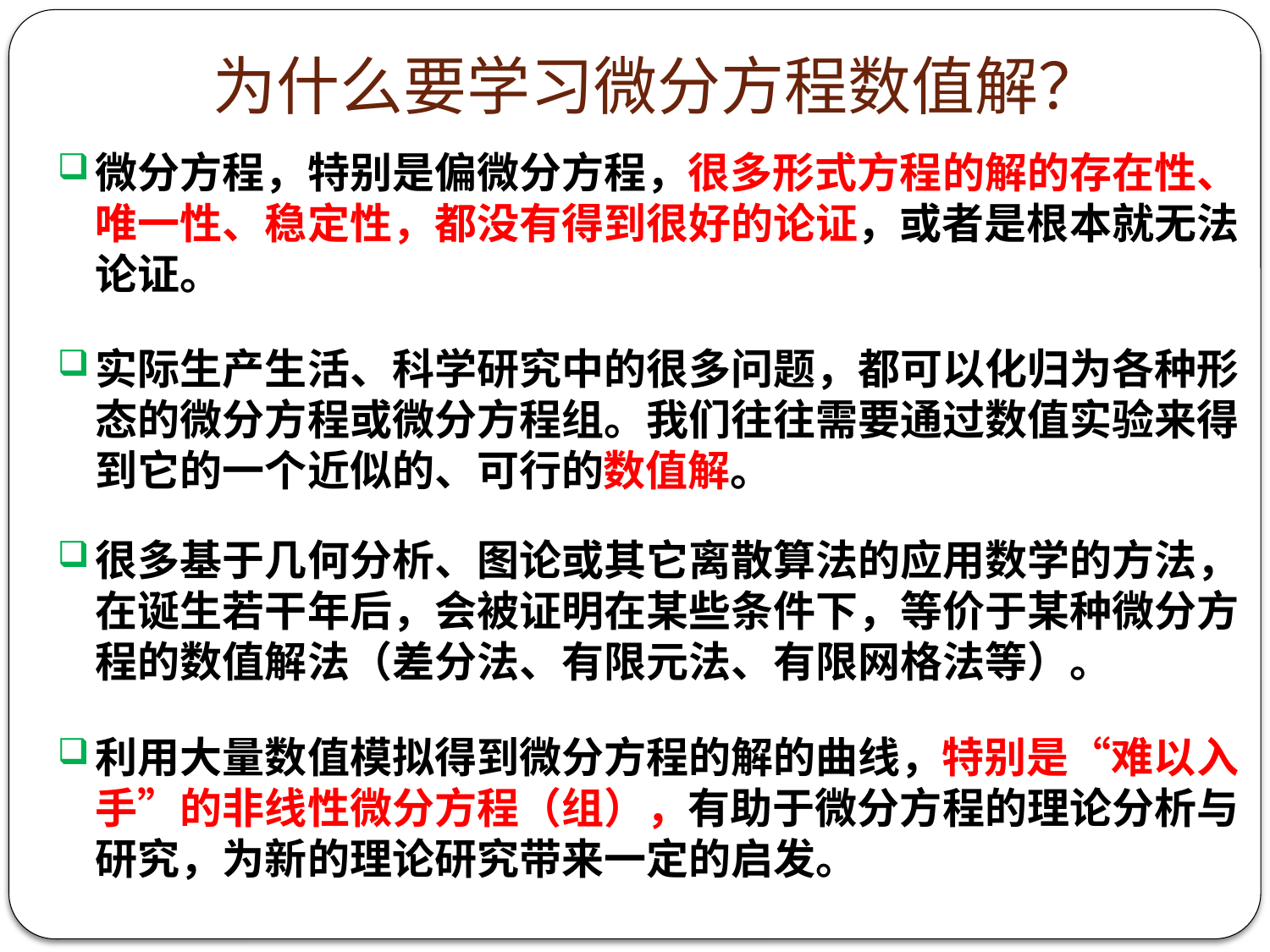

# 为什么要学习微分方程数值解？
微分方程，特别是偏微分方程，很多形式方程的解的存在性、唯一性、稳定性，都没有得到很好的论证，或者是根本就无法论证。
实际生产生活、科学研究中的很多问题，都可以化归为各种形态的微分方程或微分方程组。我们往往需要通过数值实验来得到它的一个近似的、可行的数值解。
很多基于几何分析、图论或其它离散算法的应用数学的方法，在诞生若干年后，会被证明在某些条件下，等价于某种微分方程的数值解法（差分法、有限元法、有限网格法等）。
利用大量数值模拟得到微分方程的解的曲线，特别是“难以入手”的非线性微分方程（组），有助于微分方程的理论分析与研究，为新的理论研究带来一定的启发。